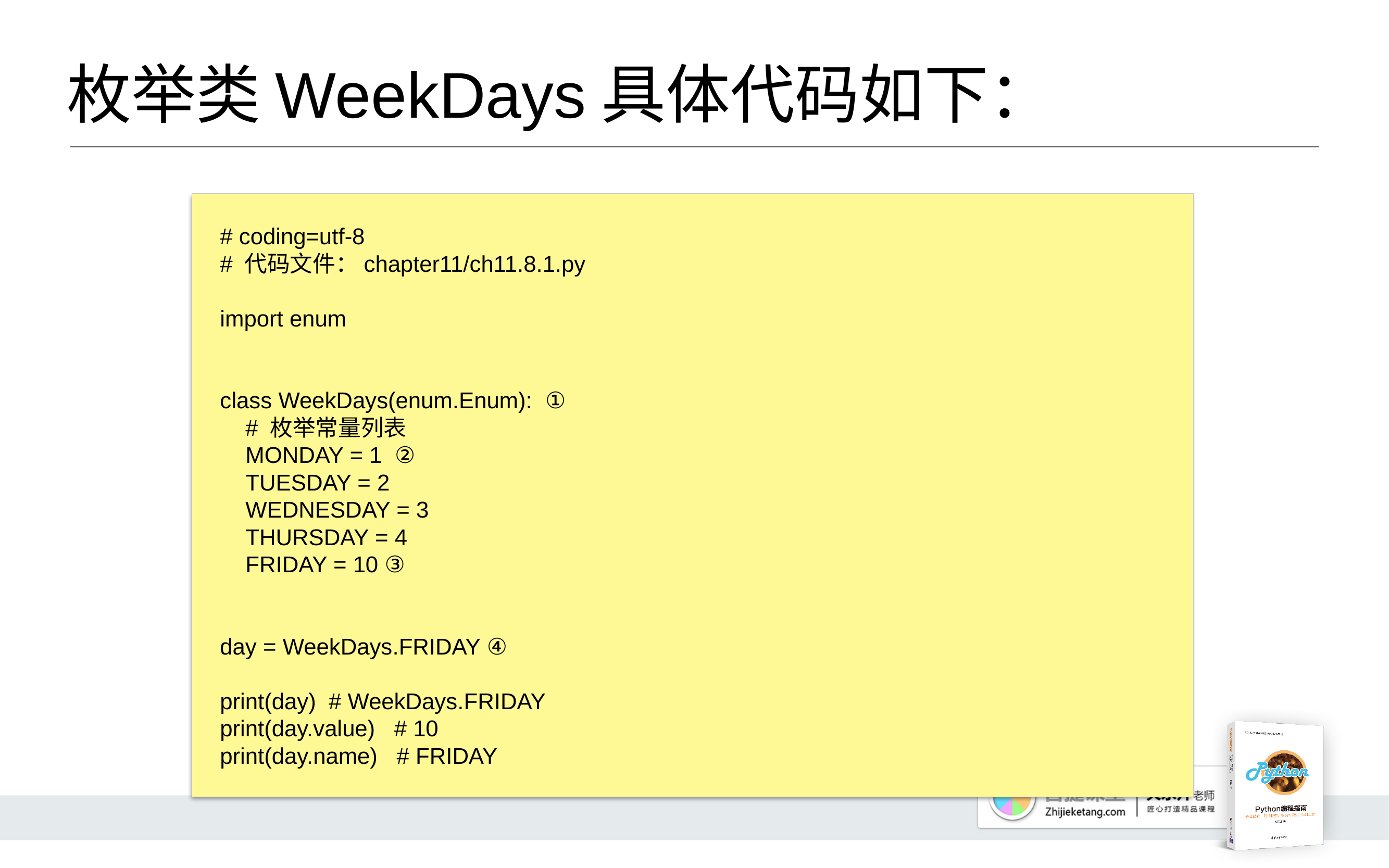

# 枚举类WeekDays具体代码如下：
# coding=utf-8
# 代码文件：chapter11/ch11.8.1.py

import enum

class WeekDays(enum.Enum):  ①
    # 枚举常量列表
    MONDAY = 1  ②
    TUESDAY = 2
    WEDNESDAY = 3
    THURSDAY = 4
    FRIDAY = 10 ③

day = WeekDays.FRIDAY ④

print(day)  # WeekDays.FRIDAY
print(day.value)   # 10
print(day.name)   # FRIDAY